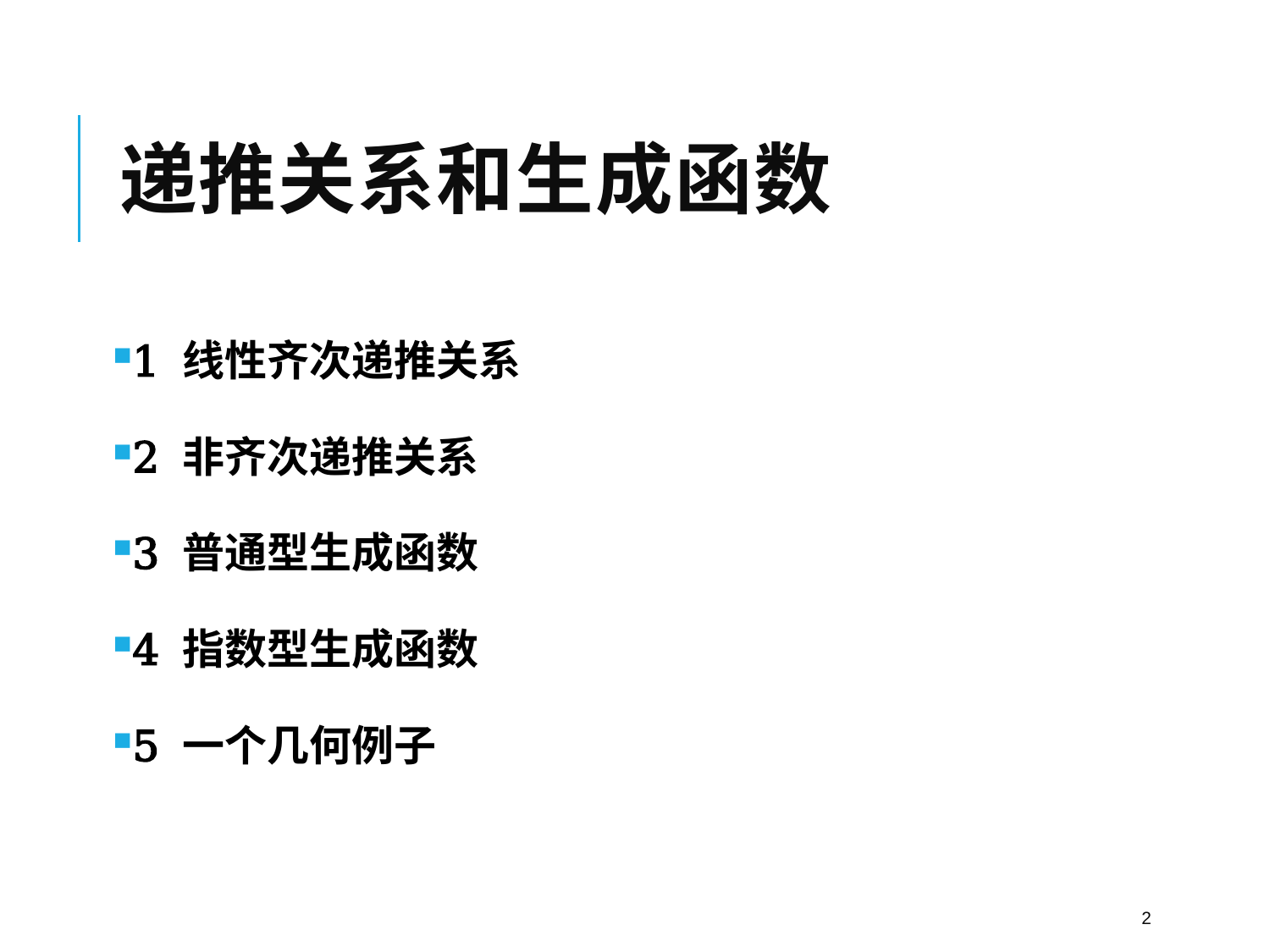

# 递推关系和生成函数
1 线性齐次递推关系
2 非齐次递推关系
3 普通型生成函数
4 指数型生成函数
5 一个几何例子
2